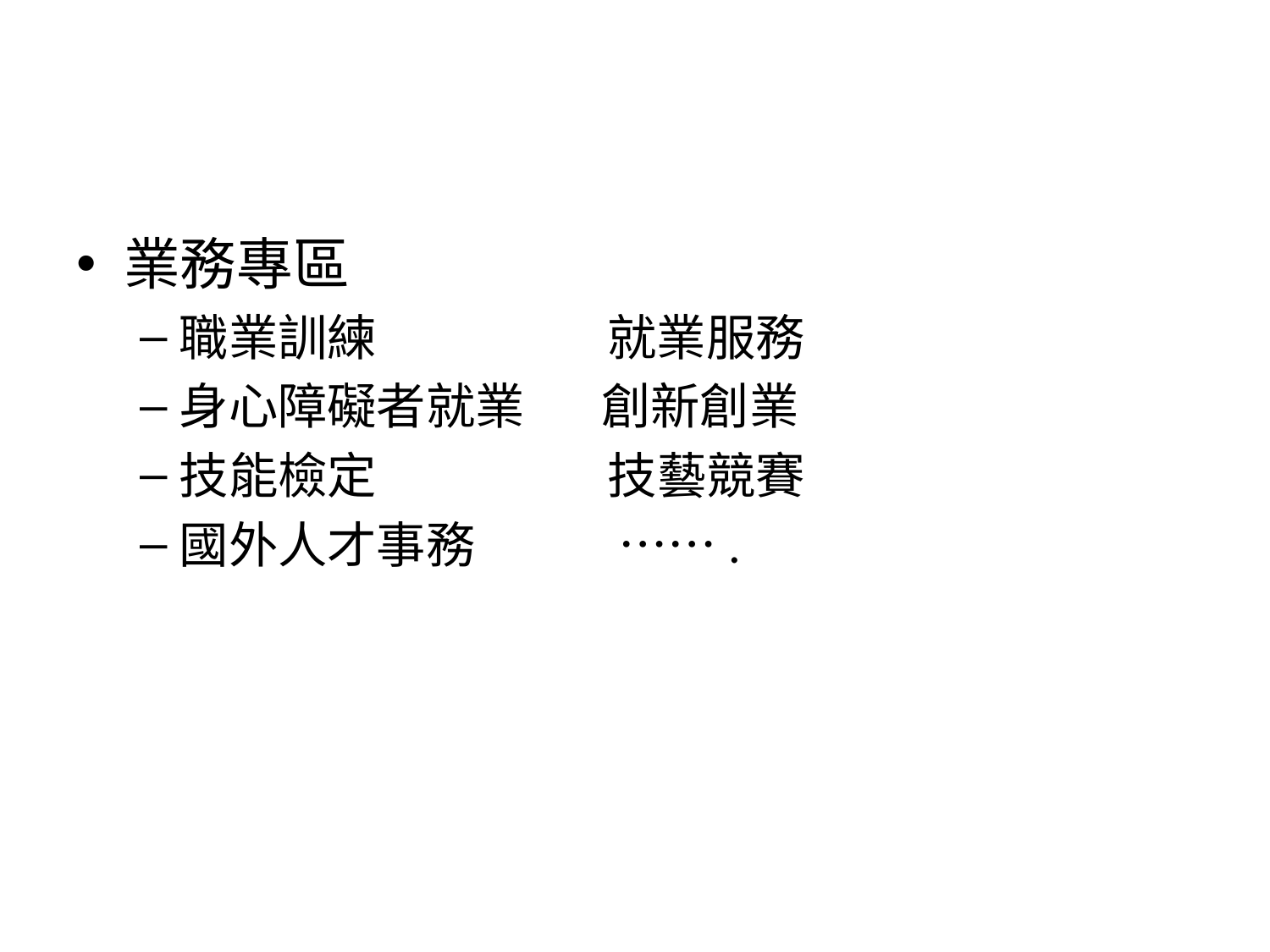

#
業務專區
職業訓練                     就業服務
身心障礙者就業       創新創業
技能檢定                     技藝競賽
國外人才事務             …….